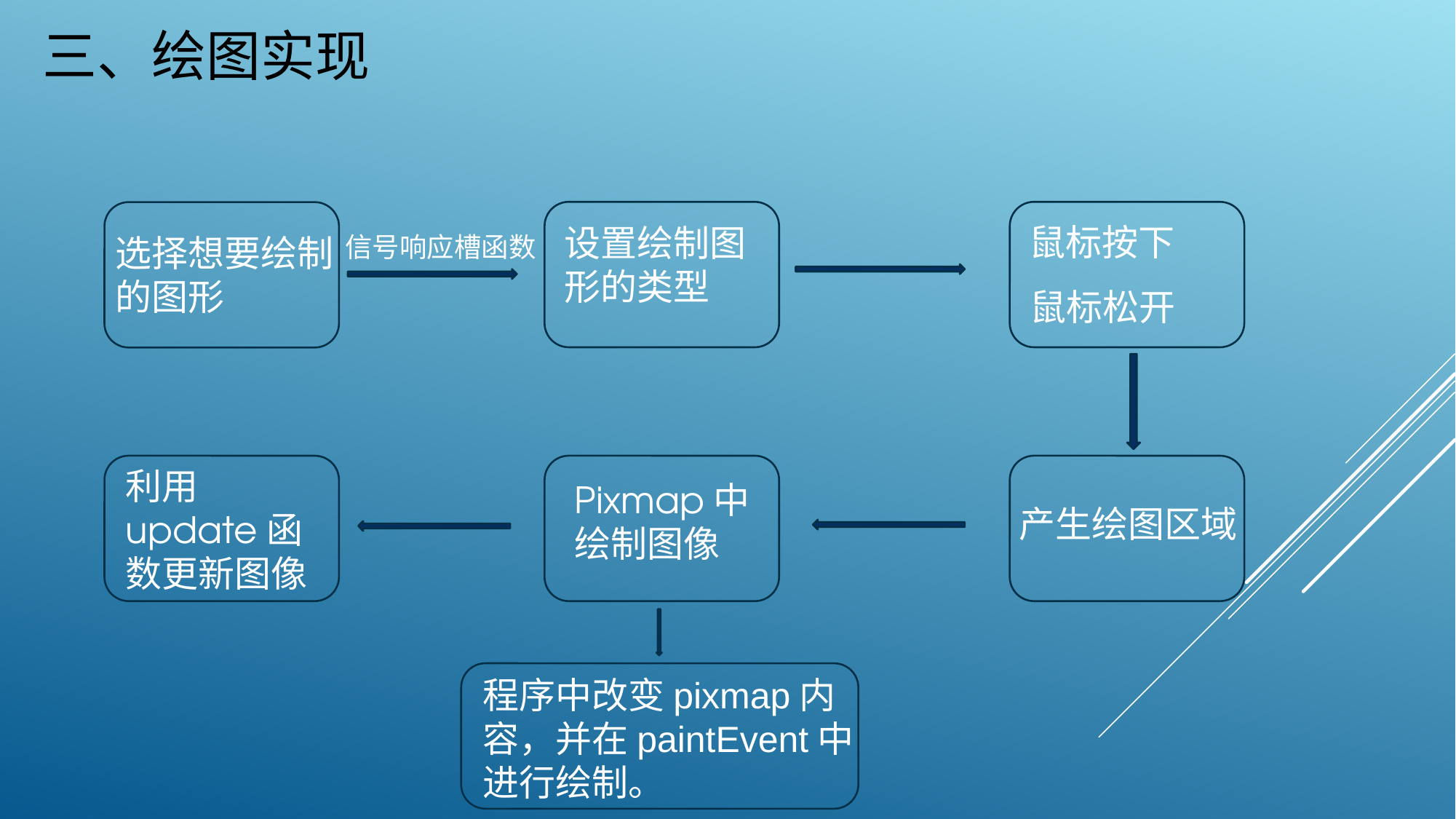

三、绘图实现

鼠标按下
设置绘制图形的类型

选择想要绘制的图形
信号响应槽函数

鼠标松开

利用update函数更新图像
Pixmap中绘制图像
产生绘图区域

程序中改变pixmap内容，并在paintEvent中进行绘制。